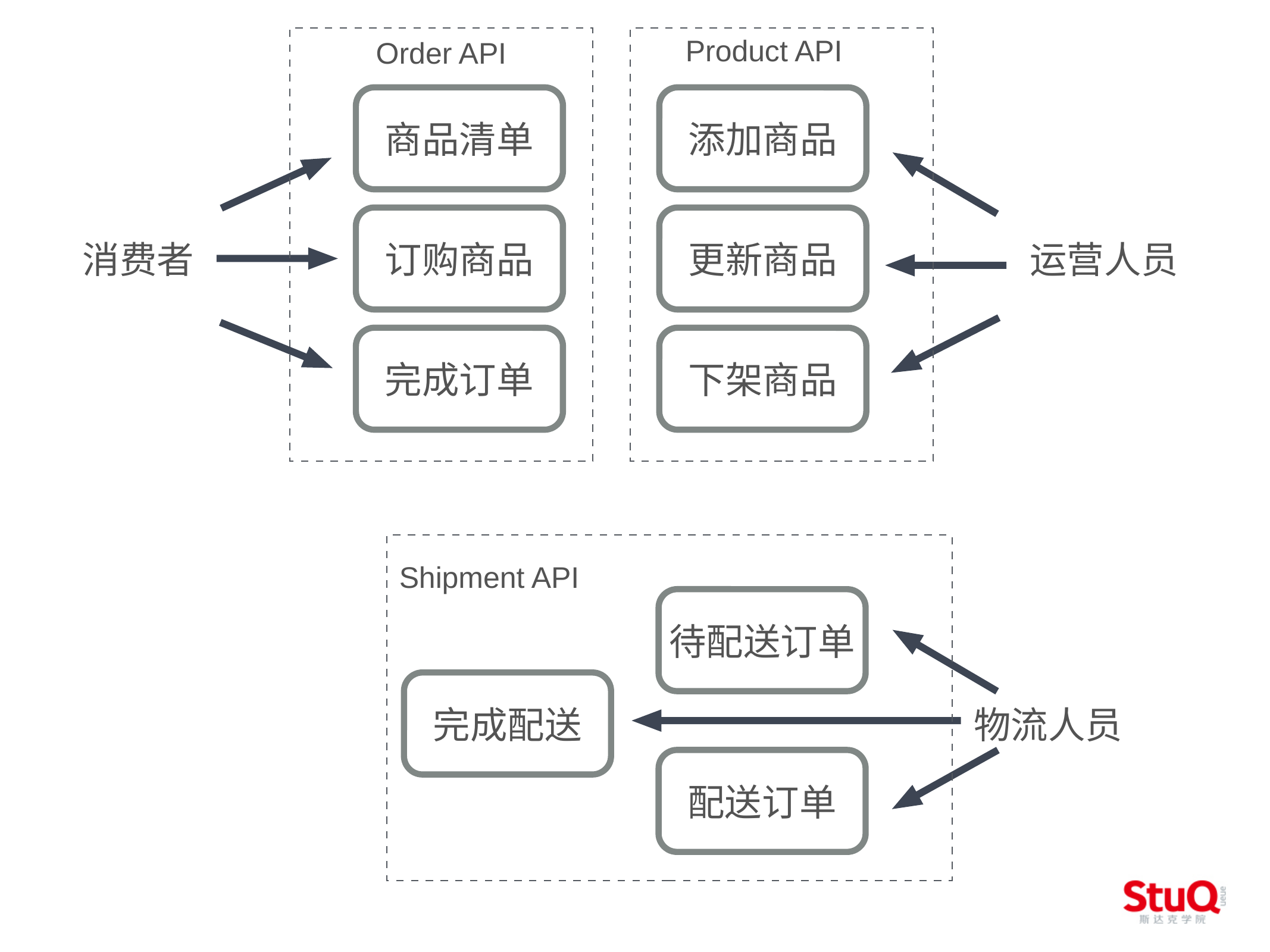

Product API
Order API

商品清单
添加商品

消费者
订购商品
更新商品
运营人员

完成订单
下架商品

Shipment API

待配送订单

完成配送
物流人员

配送订单